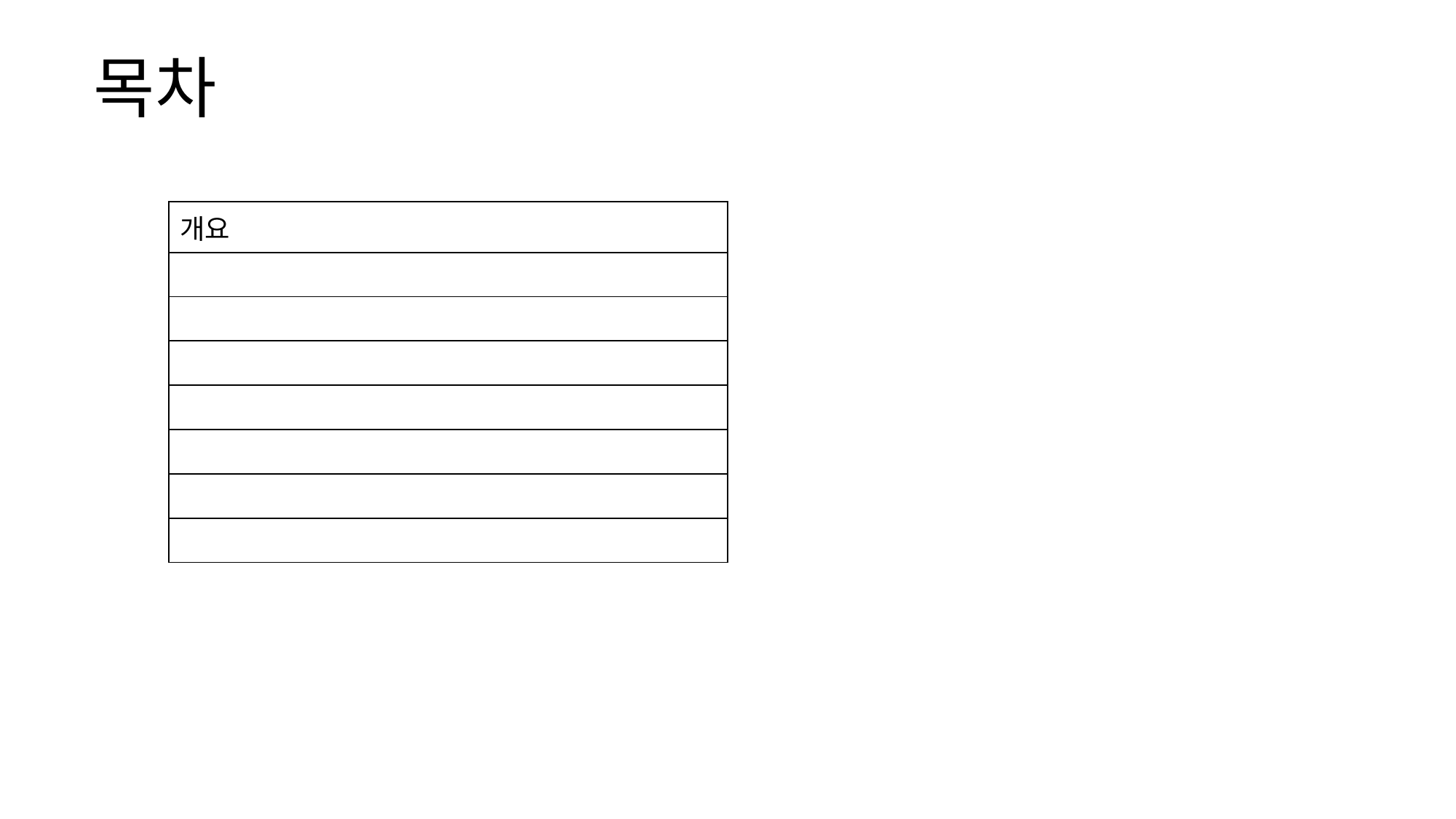

목차
| 개요 |
| --- |
|  |
|  |
|  |
|  |
|  |
|  |
|  |